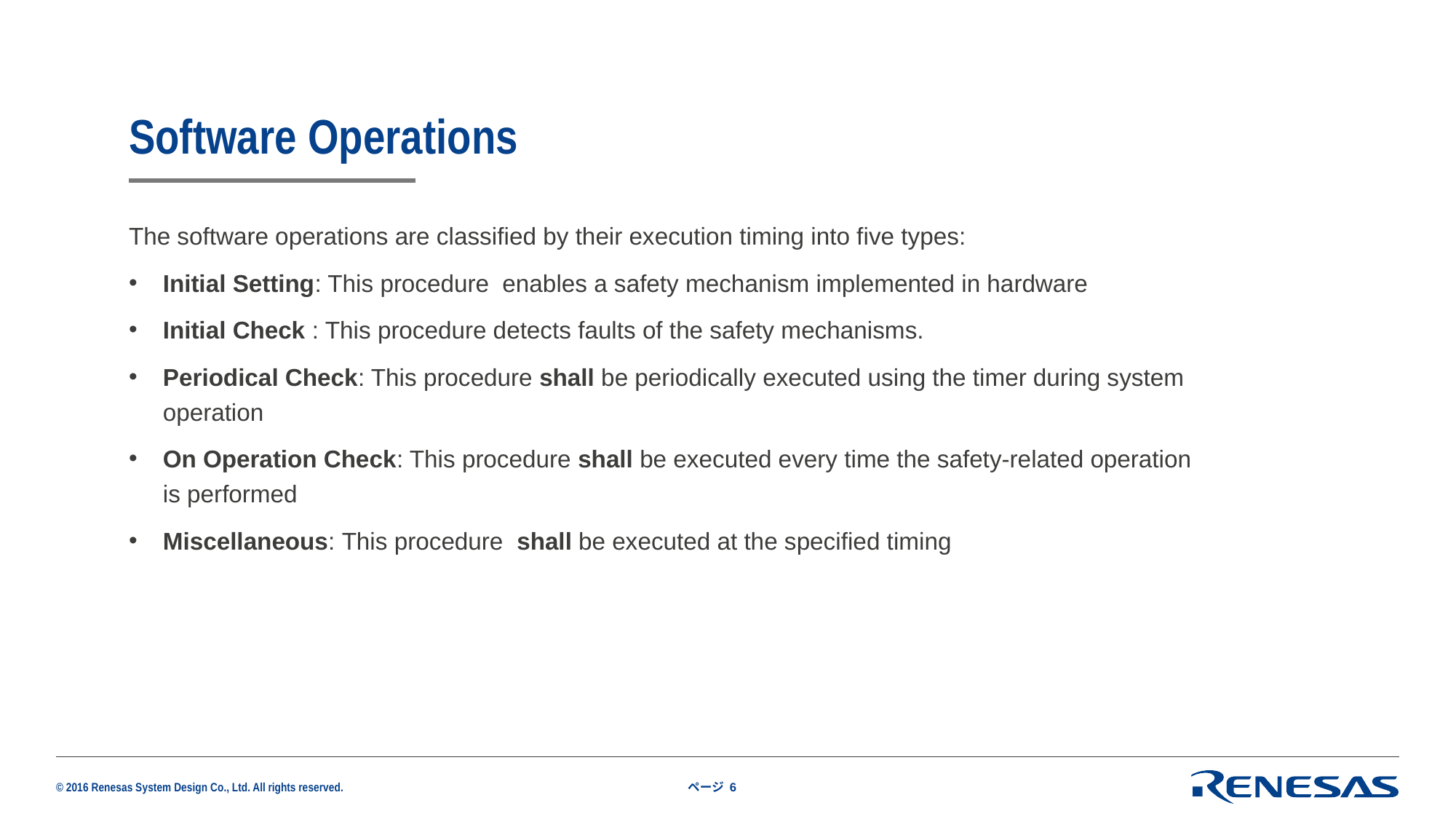

# Software Operations
The software operations are classified by their execution timing into five types:
Initial Setting: This procedure  enables a safety mechanism implemented in hardware
Initial Check : This procedure detects faults of the safety mechanisms.
Periodical Check: This procedure shall be periodically executed using the timer during system operation
On Operation Check: This procedure shall be executed every time the safety-related operation is performed
Miscellaneous: This procedure  shall be executed at the specified timing
ページ 6